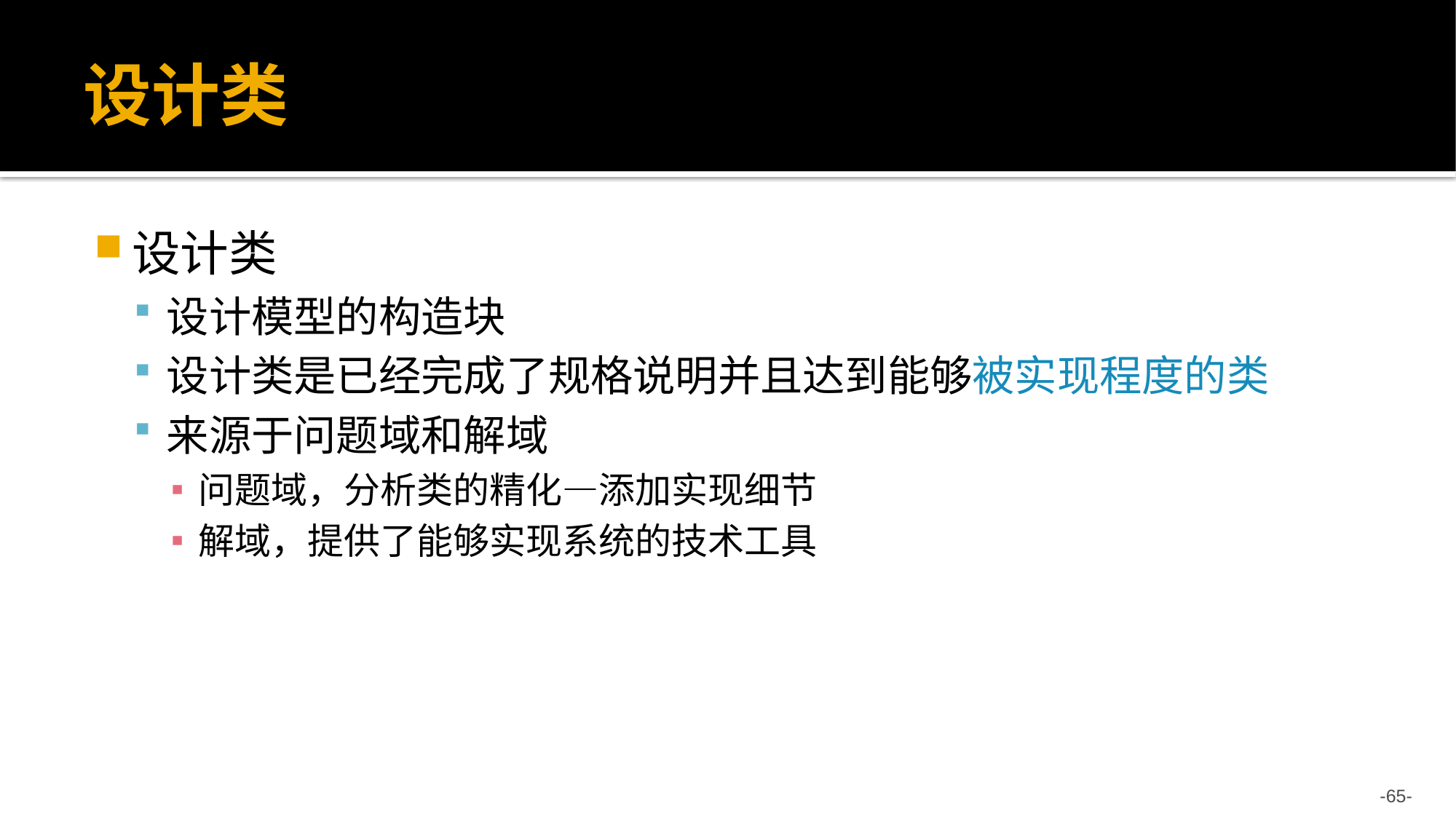

# 设计类
设计类
设计模型的构造块
设计类是已经完成了规格说明并且达到能够被实现程度的类
来源于问题域和解域
问题域，分析类的精化—添加实现细节
解域，提供了能够实现系统的技术工具

-65-